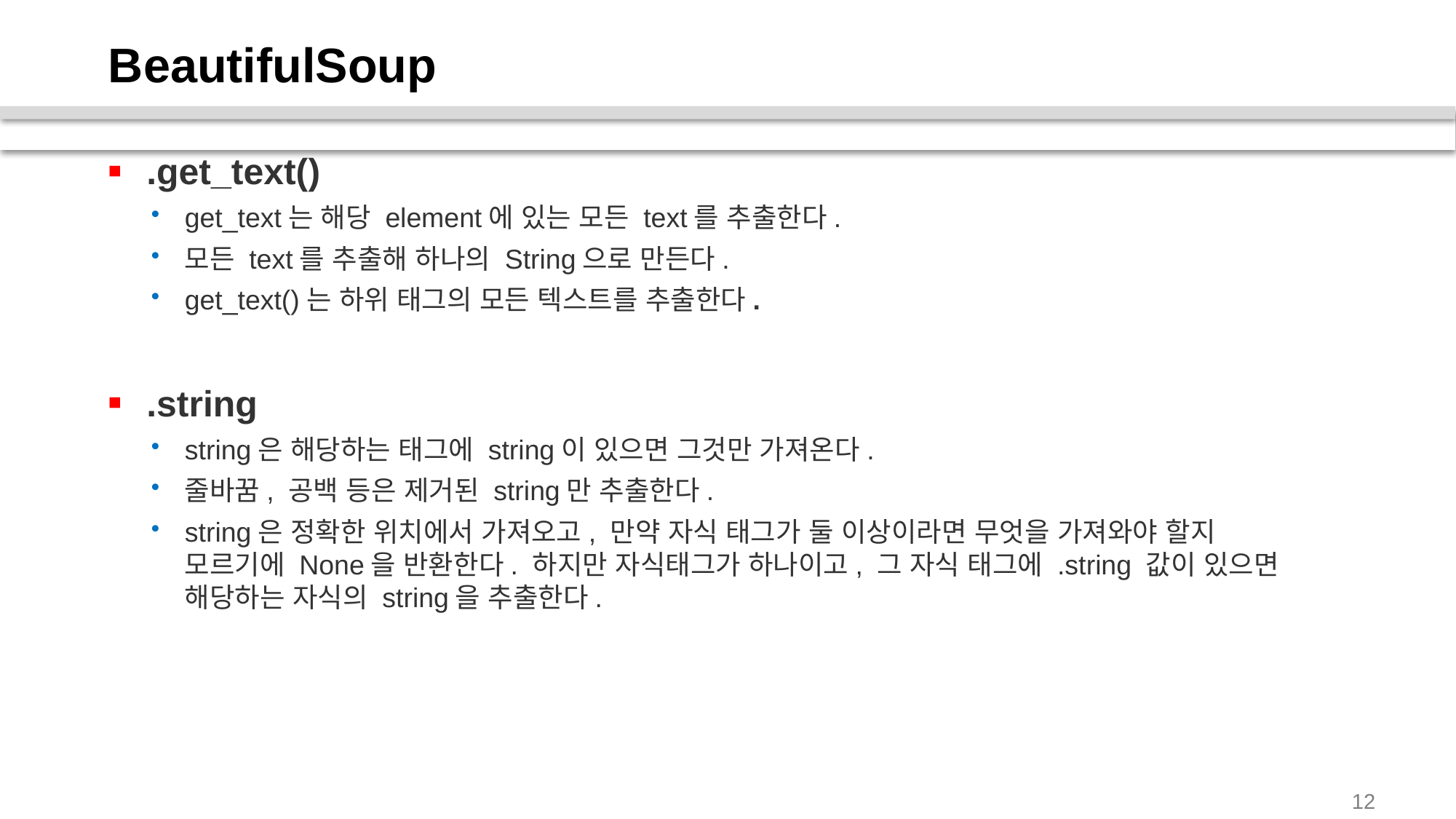

# BeautifulSoup
.get_text()
get_text는 해당 element에 있는 모든 text를 추출한다.
모든 text를 추출해 하나의 String으로 만든다.
get_text()는 하위 태그의 모든 텍스트를 추출한다.

.string
string은 해당하는 태그에 string이 있으면 그것만 가져온다.
줄바꿈, 공백 등은 제거된 string만 추출한다.
string은 정확한 위치에서 가져오고, 만약 자식 태그가 둘 이상이라면 무엇을 가져와야 할지
모르기에 None을 반환한다. 하지만 자식태그가 하나이고, 그 자식 태그에 .string 값이 있으면 해당하는 자식의 string을 추출한다.